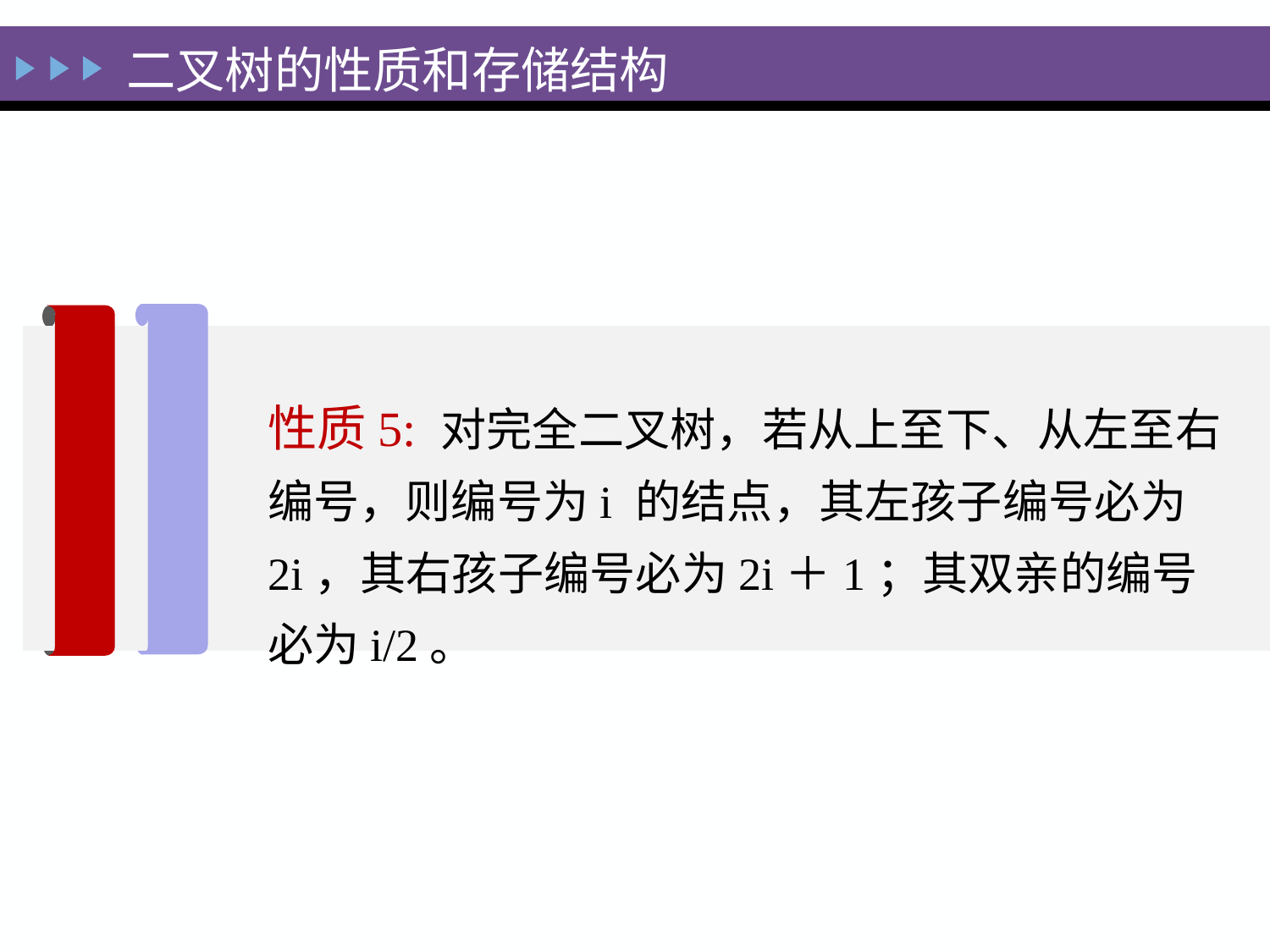

二叉树的性质和存储结构

性质5: 对完全二叉树，若从上至下、从左至右编号，则编号为i 的结点，其左孩子编号必为2i，其右孩子编号必为2i＋1；其双亲的编号必为i/2。